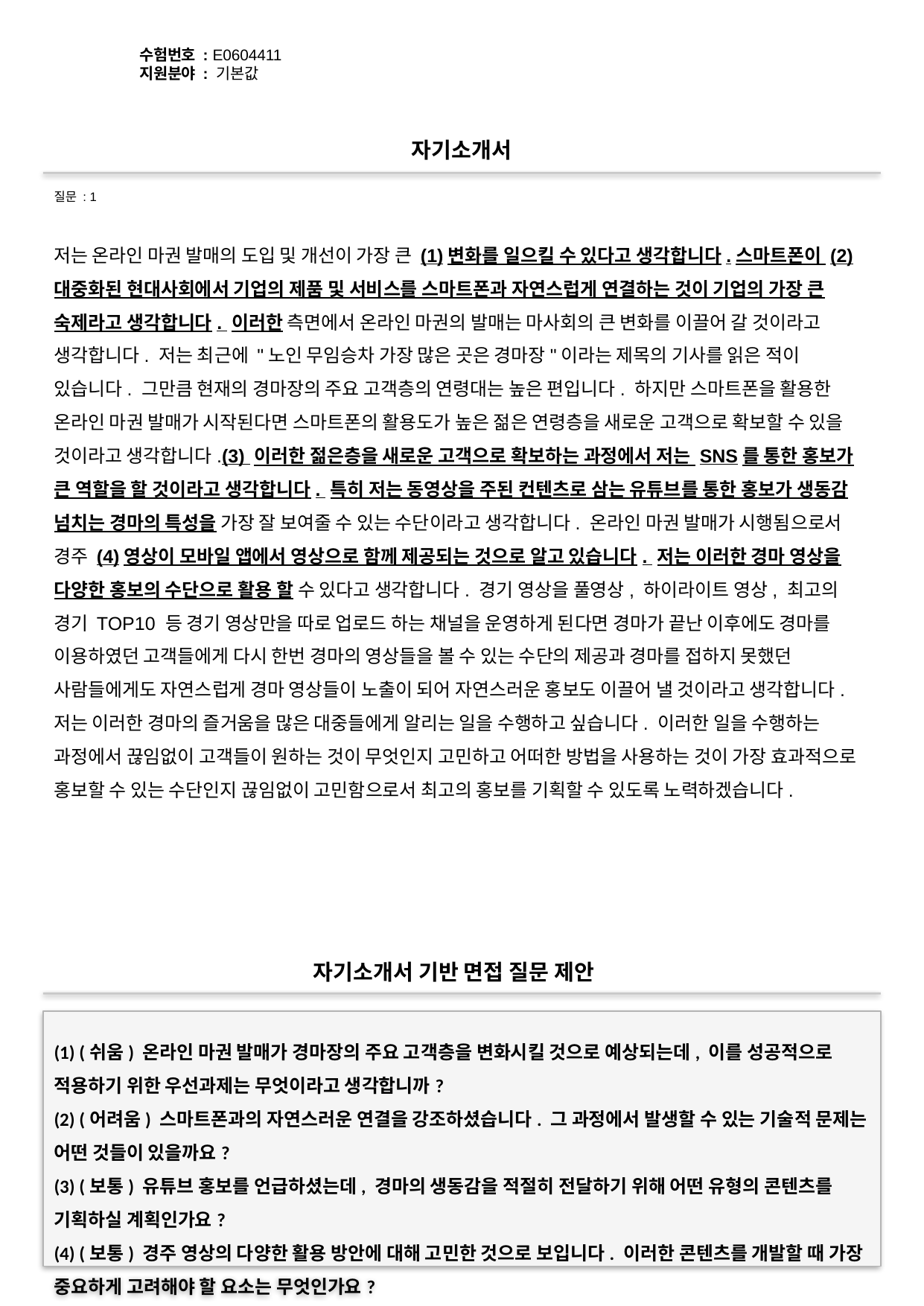

수험번호 : E0604411
지원분야 : 기본값
#

자기소개서

질문 : 1

저는 온라인 마권 발매의 도입 및 개선이 가장 큰 (1)변화를 일으킬 수 있다고 생각합니다.스마트폰이 (2)대중화된 현대사회에서 기업의 제품 및 서비스를 스마트폰과 자연스럽게 연결하는 것이 기업의 가장 큰 숙제라고 생각합니다. 이러한 측면에서 온라인 마권의 발매는 마사회의 큰 변화를 이끌어 갈 것이라고 생각합니다. 저는 최근에 "노인 무임승차 가장 많은 곳은 경마장"이라는 제목의 기사를 읽은 적이 있습니다. 그만큼 현재의 경마장의 주요 고객층의 연령대는 높은 편입니다. 하지만 스마트폰을 활용한 온라인 마권 발매가 시작된다면 스마트폰의 활용도가 높은 젊은 연령층을 새로운 고객으로 확보할 수 있을 것이라고 생각합니다.(3) 이러한 젊은층을 새로운 고객으로 확보하는 과정에서 저는 SNS를 통한 홍보가 큰 역할을 할 것이라고 생각합니다. 특히 저는 동영상을 주된 컨텐츠로 삼는 유튜브를 통한 홍보가 생동감 넘치는 경마의 특성을 가장 잘 보여줄 수 있는 수단이라고 생각합니다. 온라인 마권 발매가 시행됨으로서 경주 (4)영상이 모바일 앱에서 영상으로 함께 제공되는 것으로 알고 있습니다. 저는 이러한 경마 영상을 다양한 홍보의 수단으로 활용 할 수 있다고 생각합니다. 경기 영상을 풀영상, 하이라이트 영상, 최고의 경기 TOP10 등 경기 영상만을 따로 업로드 하는 채널을 운영하게 된다면 경마가 끝난 이후에도 경마를 이용하였던 고객들에게 다시 한번 경마의 영상들을 볼 수 있는 수단의 제공과 경마를 접하지 못했던 사람들에게도 자연스럽게 경마 영상들이 노출이 되어 자연스러운 홍보도 이끌어 낼 것이라고 생각합니다. 저는 이러한 경마의 즐거움을 많은 대중들에게 알리는 일을 수행하고 싶습니다. 이러한 일을 수행하는 과정에서 끊임없이 고객들이 원하는 것이 무엇인지 고민하고 어떠한 방법을 사용하는 것이 가장 효과적으로 홍보할 수 있는 수단인지 끊임없이 고민함으로서 최고의 홍보를 기획할 수 있도록 노력하겠습니다.

자기소개서 기반 면접 질문 제안

(1) (쉬움) 온라인 마권 발매가 경마장의 주요 고객층을 변화시킬 것으로 예상되는데, 이를 성공적으로 적용하기 위한 우선과제는 무엇이라고 생각합니까?
(2) (어려움) 스마트폰과의 자연스러운 연결을 강조하셨습니다. 그 과정에서 발생할 수 있는 기술적 문제는 어떤 것들이 있을까요?
(3) (보통) 유튜브 홍보를 언급하셨는데, 경마의 생동감을 적절히 전달하기 위해 어떤 유형의 콘텐츠를 기획하실 계획인가요?
(4) (보통) 경주 영상의 다양한 활용 방안에 대해 고민한 것으로 보입니다. 이러한 콘텐츠를 개발할 때 가장 중요하게 고려해야 할 요소는 무엇인가요?